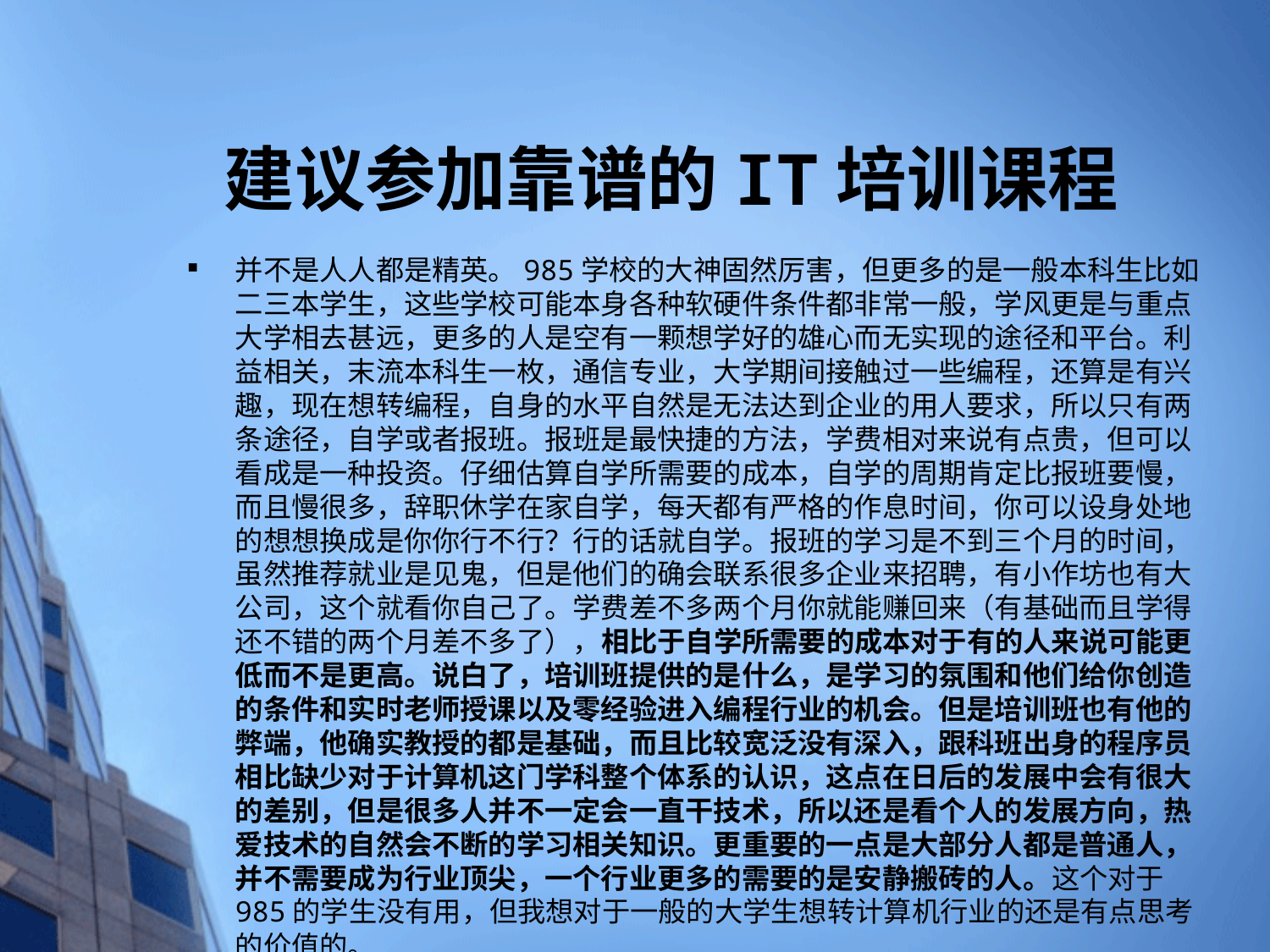

# 建议参加靠谱的IT培训课程
并不是人人都是精英。985学校的大神固然厉害，但更多的是一般本科生比如二三本学生，这些学校可能本身各种软硬件条件都非常一般，学风更是与重点大学相去甚远，更多的人是空有一颗想学好的雄心而无实现的途径和平台。利益相关，末流本科生一枚，通信专业，大学期间接触过一些编程，还算是有兴趣，现在想转编程，自身的水平自然是无法达到企业的用人要求，所以只有两条途径，自学或者报班。报班是最快捷的方法，学费相对来说有点贵，但可以看成是一种投资。仔细估算自学所需要的成本，自学的周期肯定比报班要慢，而且慢很多，辞职休学在家自学，每天都有严格的作息时间，你可以设身处地的想想换成是你你行不行？行的话就自学。报班的学习是不到三个月的时间，虽然推荐就业是见鬼，但是他们的确会联系很多企业来招聘，有小作坊也有大公司，这个就看你自己了。学费差不多两个月你就能赚回来（有基础而且学得还不错的两个月差不多了），相比于自学所需要的成本对于有的人来说可能更低而不是更高。说白了，培训班提供的是什么，是学习的氛围和他们给你创造的条件和实时老师授课以及零经验进入编程行业的机会。但是培训班也有他的弊端，他确实教授的都是基础，而且比较宽泛没有深入，跟科班出身的程序员相比缺少对于计算机这门学科整个体系的认识，这点在日后的发展中会有很大的差别，但是很多人并不一定会一直干技术，所以还是看个人的发展方向，热爱技术的自然会不断的学习相关知识。更重要的一点是大部分人都是普通人，并不需要成为行业顶尖，一个行业更多的需要的是安静搬砖的人。这个对于985的学生没有用，但我想对于一般的大学生想转计算机行业的还是有点思考的价值的。
```A